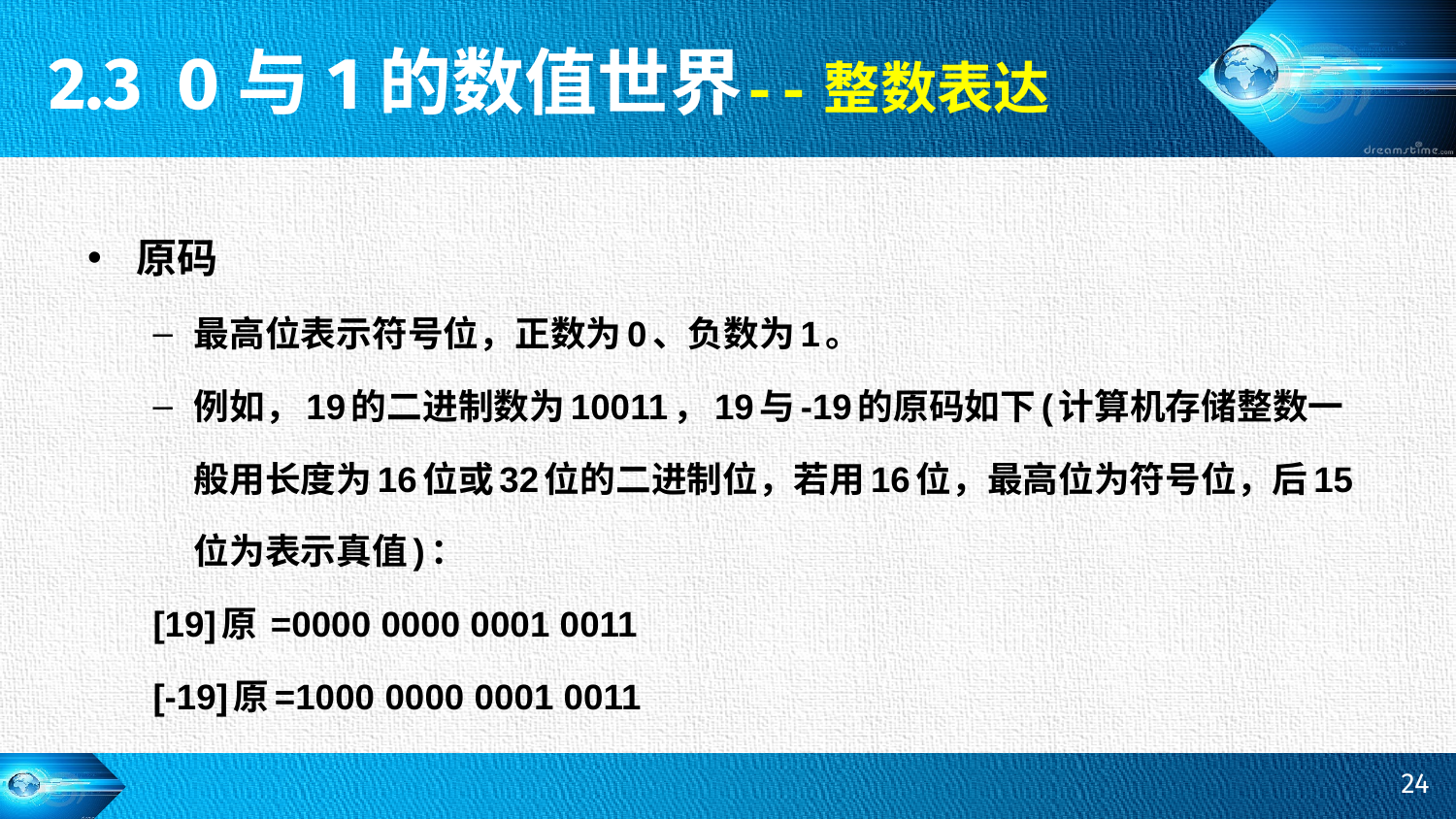

2.3  0与1的数值世界
--整数表达
原码
最高位表示符号位，正数为0、负数为1。
例如，19的二进制数为10011，19与-19的原码如下(计算机存储整数一般用长度为16位或32位的二进制位，若用16位，最高位为符号位，后15位为表示真值)：
[19]原 =0000 0000 0001 0011
[-19]原=1000 0000 0001 0011

24